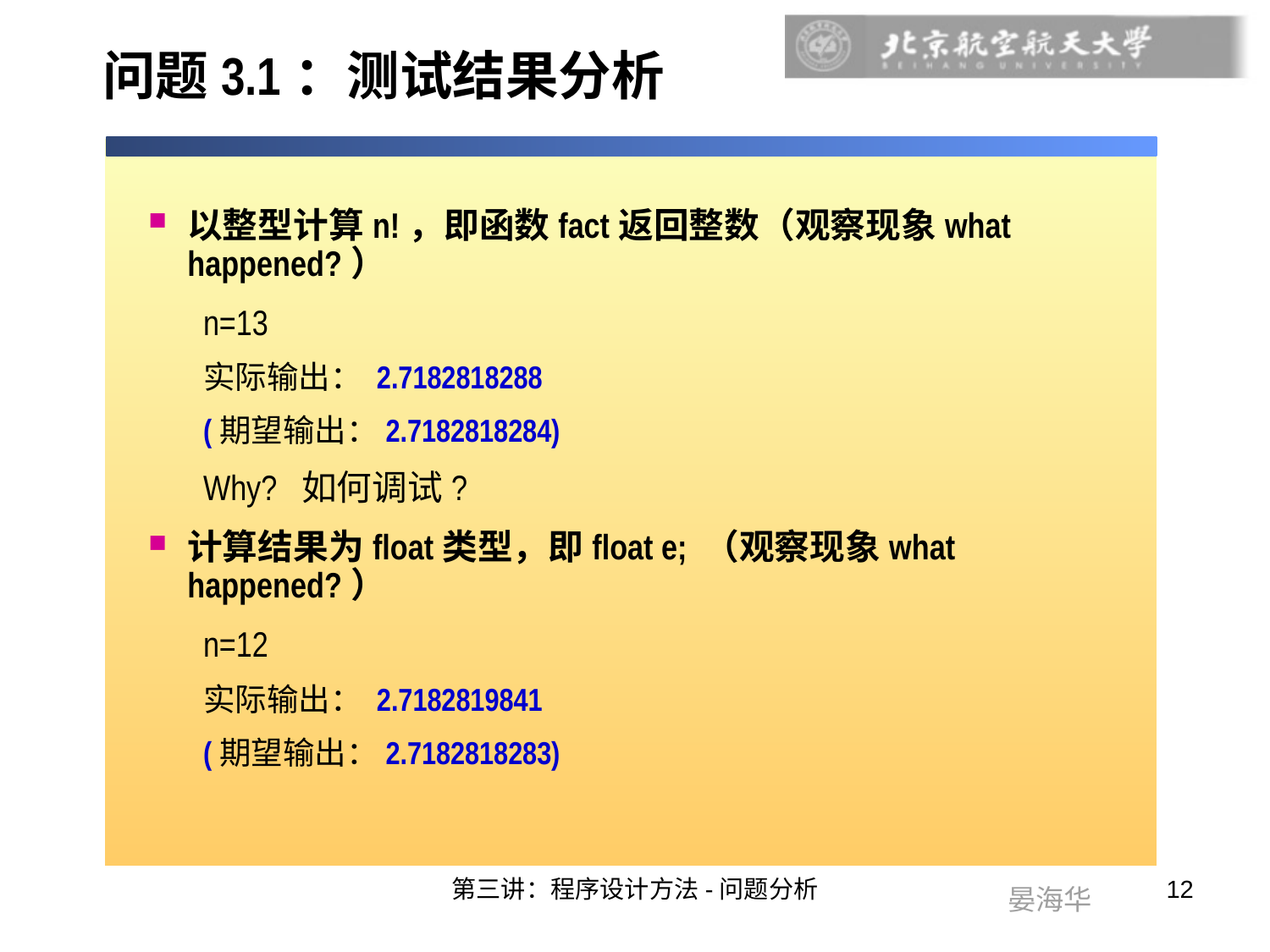

# 问题3.1：测试结果分析
以整型计算n!，即函数fact返回整数（观察现象what happened?）
n=13
实际输出： 2.7182818288
(期望输出：2.7182818284)
Why?  如何调试?
计算结果为float类型，即float e; （观察现象what happened?）
n=12
实际输出： 2.7182819841
(期望输出：2.7182818283)
第三讲：程序设计方法-问题分析
12